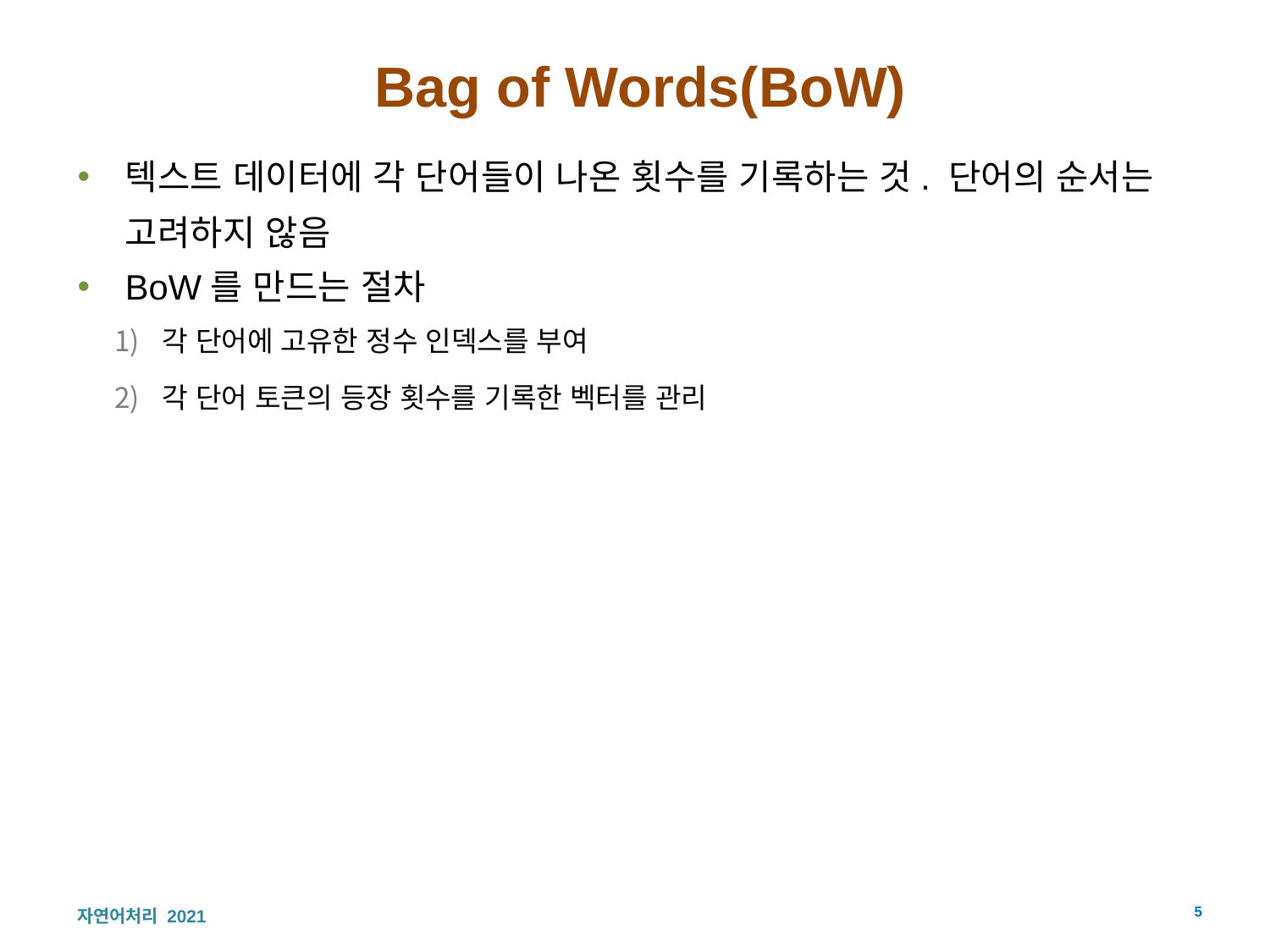

# Bag of Words(BoW)
텍스트 데이터에 각 단어들이 나온 횟수를 기록하는 것. 단어의 순서는 고려하지 않음
BoW를 만드는 절차
각 단어에 고유한 정수 인덱스를 부여
각 단어 토큰의 등장 횟수를 기록한 벡터를 관리